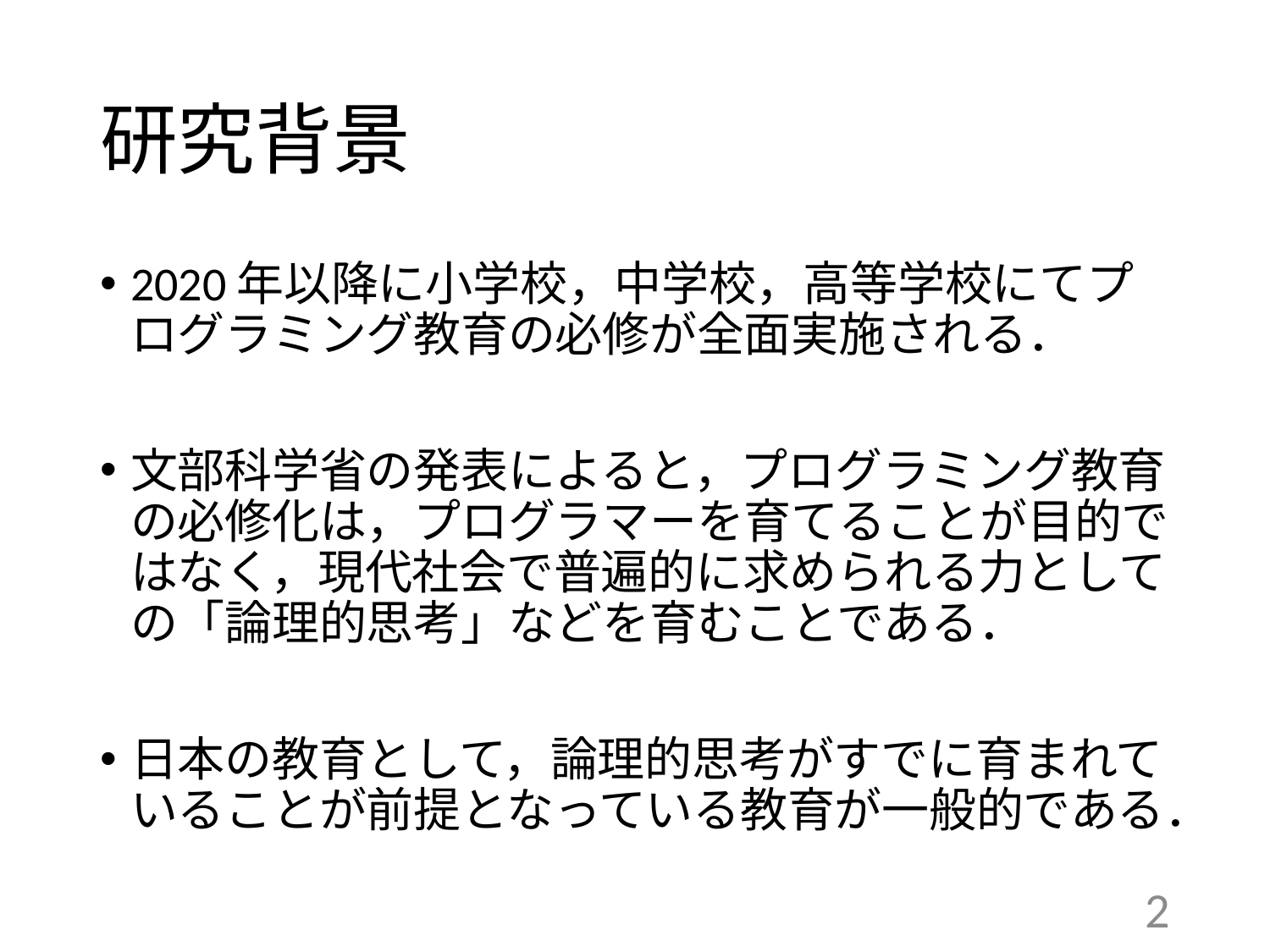

# 研究背景
2020年以降に小学校，中学校，高等学校にてプログラミング教育の必修が全面実施される．

文部科学省の発表によると，プログラミング教育の必修化は，プログラマーを育てることが目的ではなく，現代社会で普遍的に求められる力としての「論理的思考」などを育むことである．

日本の教育として，論理的思考がすでに育まれていることが前提となっている教育が一般的である．
2